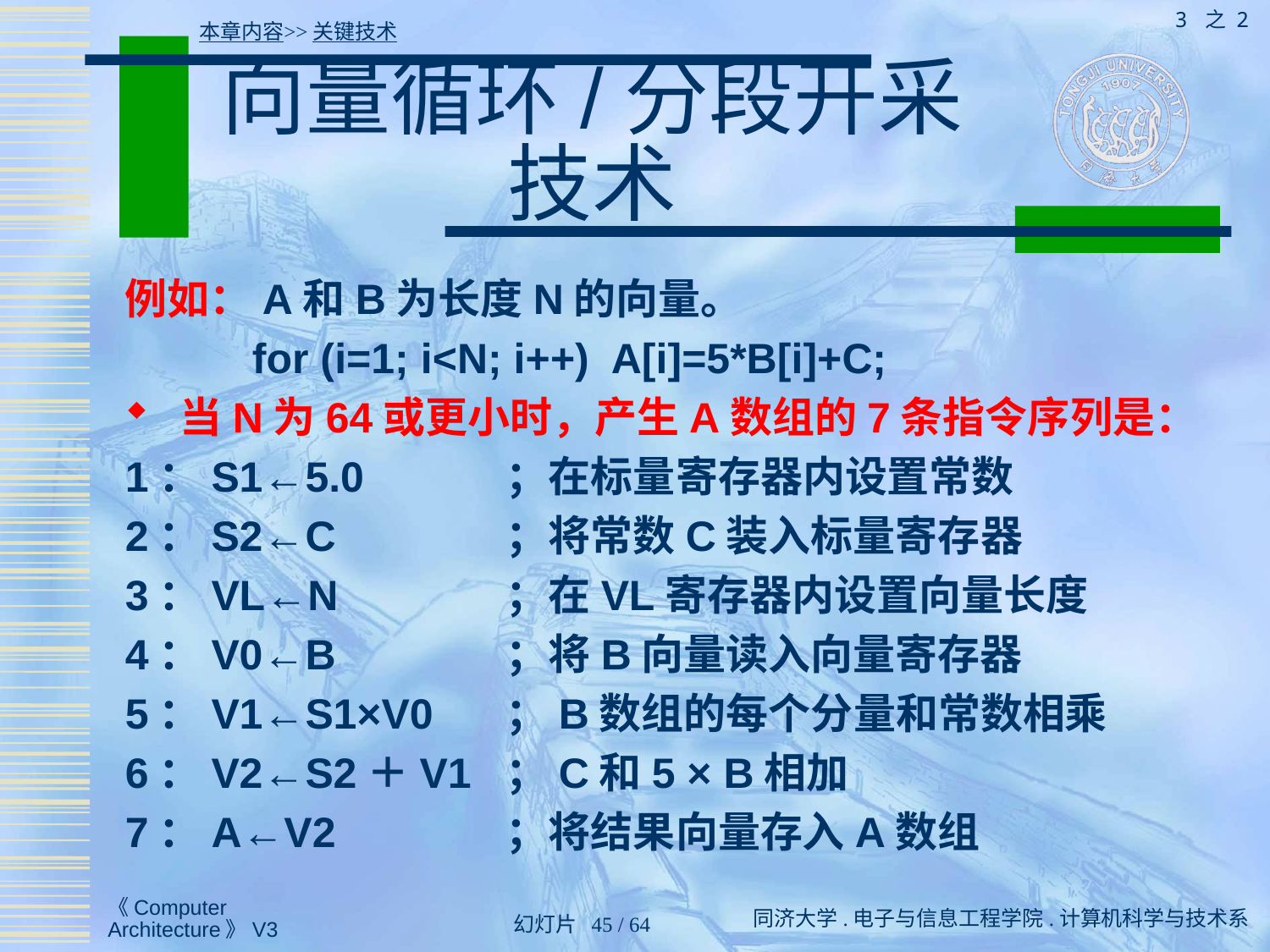

3 之 2
本章内容>>关键技术
# 向量循环/分段开采 技术
例如：A和B为长度N的向量。
	for (i=1; i<N; i++)  A[i]=5*B[i]+C;
  当N为64或更小时，产生A数组的7条指令序列是：
1：S1←5.0		；在标量寄存器内设置常数
2：S2←C  		；将常数C装入标量寄存器
3：VL←N 		；在VL寄存器内设置向量长度
4：V0←B  		；将B向量读入向量寄存器
5：V1←S1×V0 	；B数组的每个分量和常数相乘
6：V2←S2＋V1 	；C和5 × B相加
7：A←V2		；将结果向量存入A数组